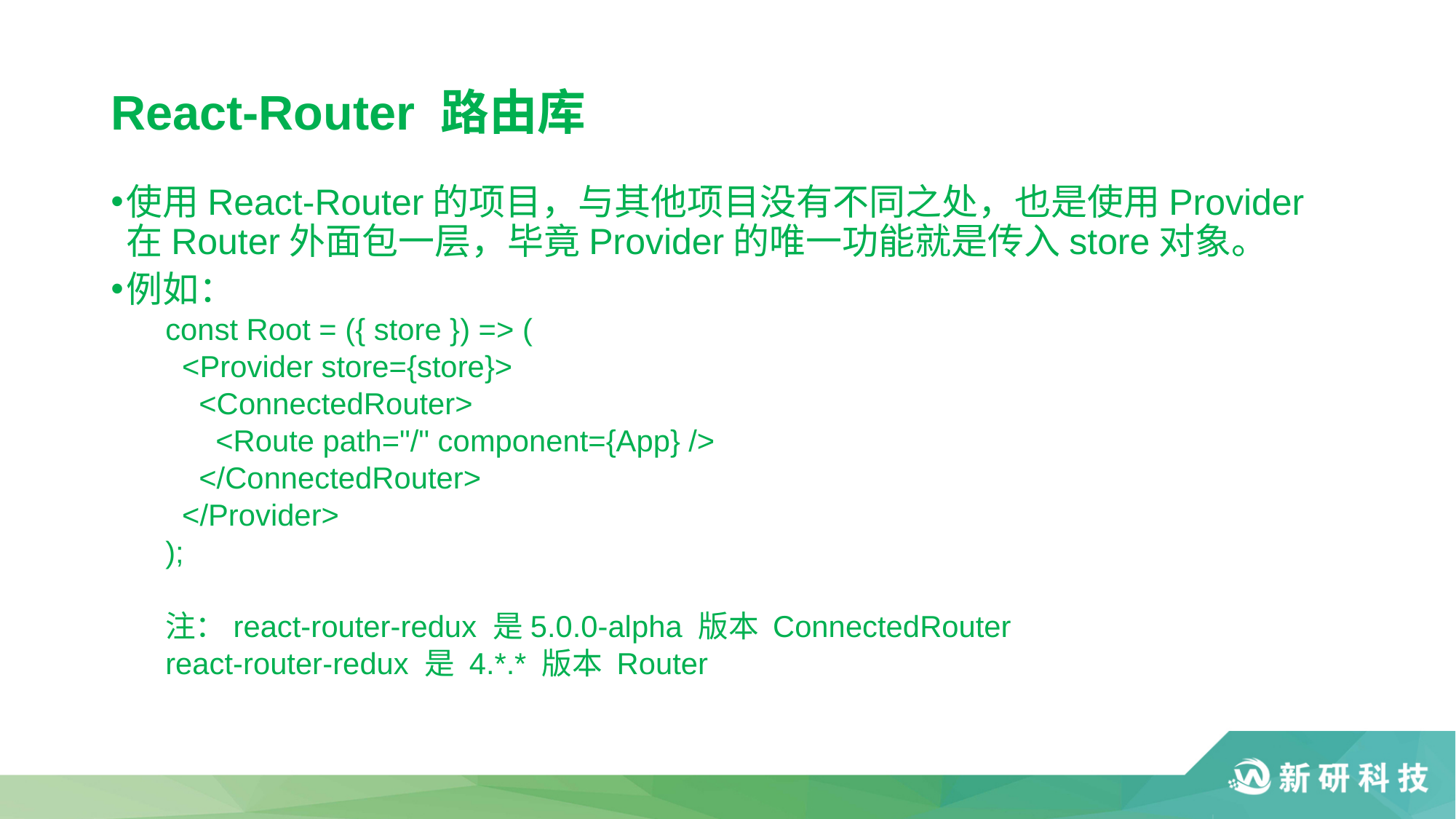

# React-Router 路由库
使用React-Router的项目，与其他项目没有不同之处，也是使用Provider在Router外面包一层，毕竟Provider的唯一功能就是传入store对象。
例如：
const Root = ({ store }) => (
  <Provider store={store}>
    <ConnectedRouter>
      <Route path="/" component={App} />
    </ConnectedRouter>
  </Provider>
);

注：react-router-redux 是5.0.0-alpha 版本 ConnectedRouter
react-router-redux 是 4.*.* 版本 Router